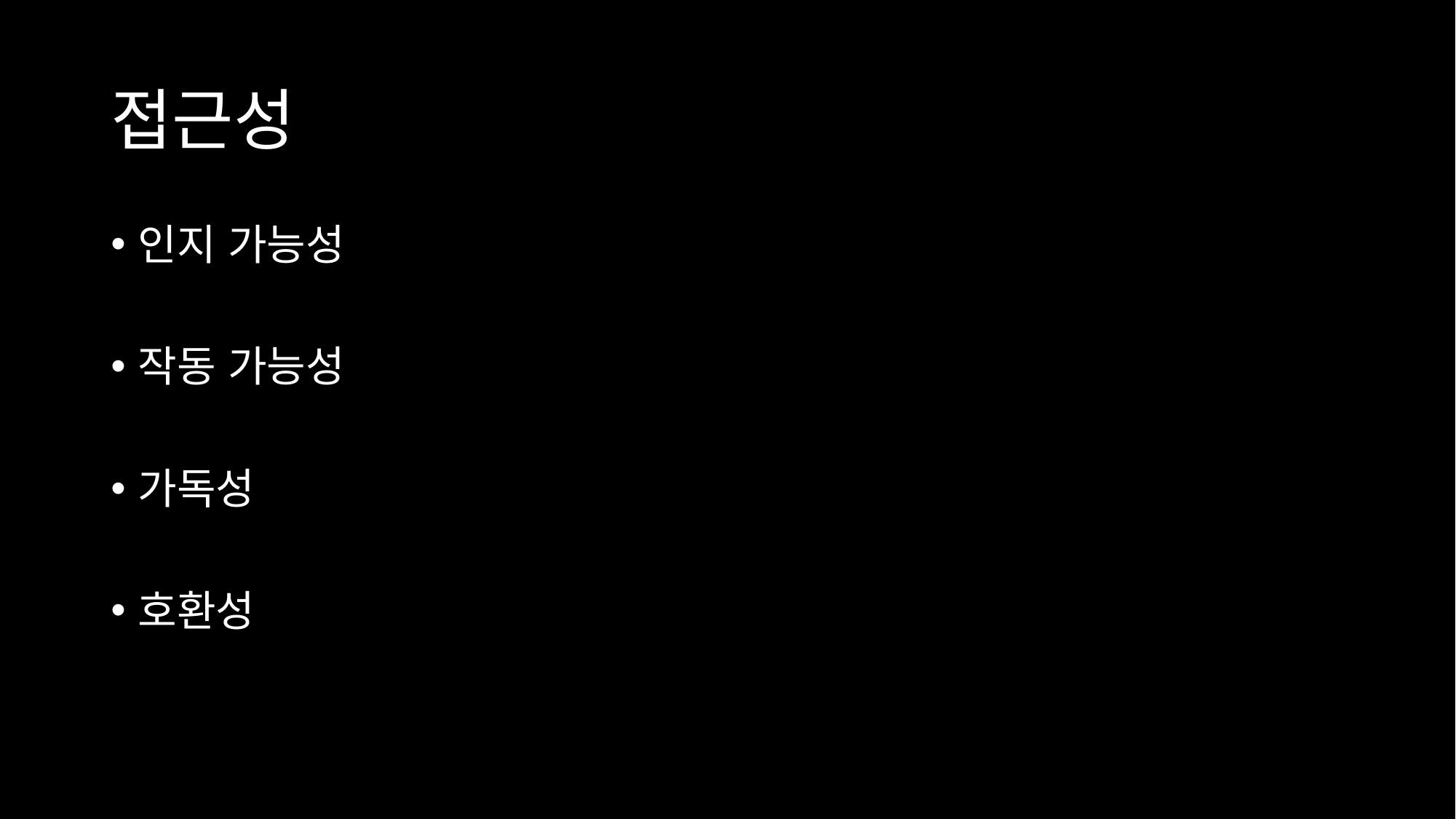

# 접근성
인지 가능성

작동 가능성

가독성

호환성